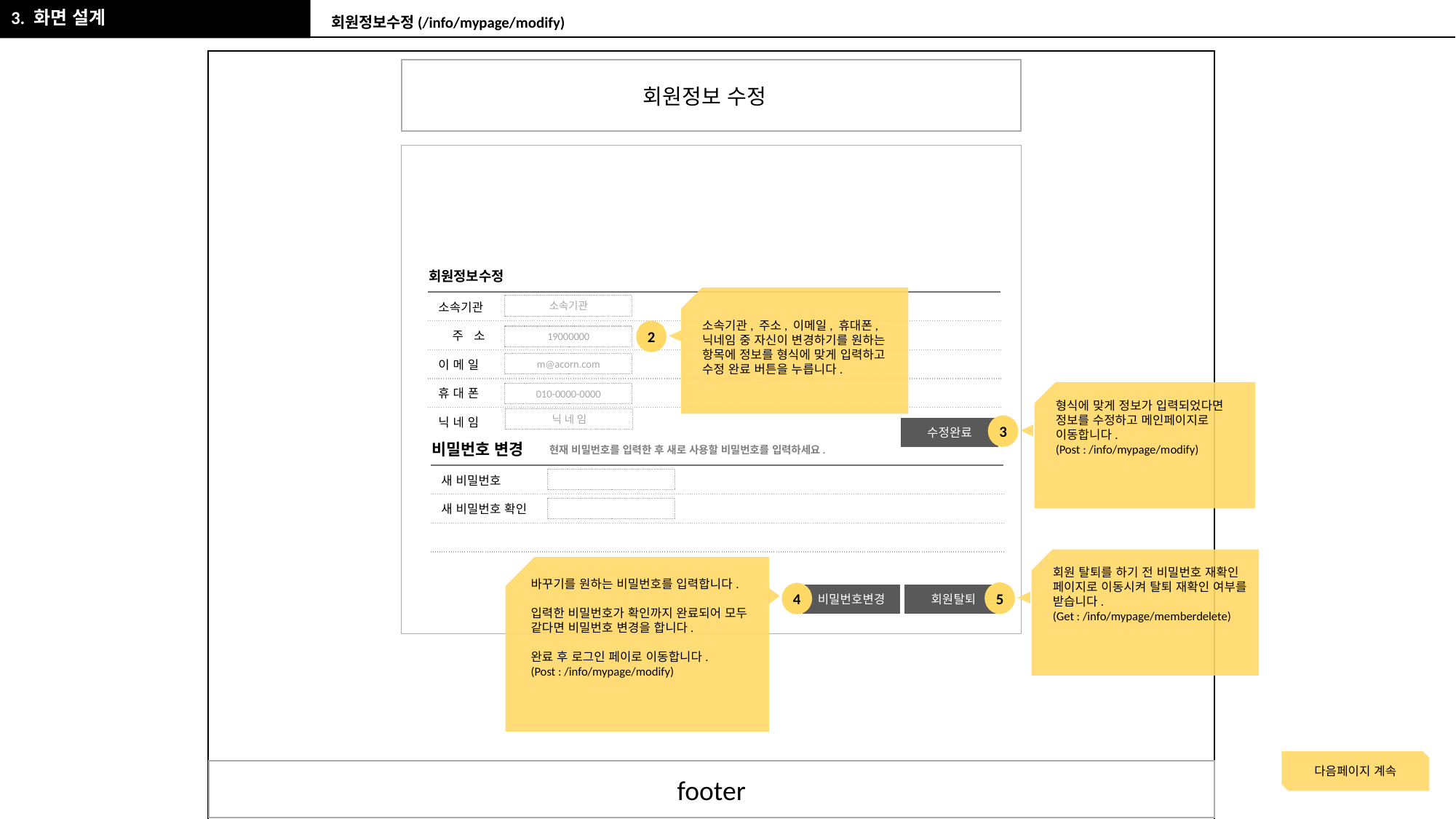

3. 화면 설계
회원정보수정(/info/mypage/modify)

회원정보 수정

회원정보수정

소속기관, 주소, 이메일, 휴대폰, 닉네임 중 자신이 변경하기를 원하는 항목에 정보를 형식에 맞게 입력하고 수정 완료 버튼을 누릅니다.

| 소속기관 |
| --- |
| 주 소 |
| 이 메 일 |
| 휴 대 폰 |
| 닉 네 임 |
소속기관

2
19000000
m@acorn.com
형식에 맞게 정보가 입력되었다면 정보를 수정하고 메인페이지로 이동합니다.
(Post : /info/mypage/modify)

010-0000-0000
닉 네 임

3
수정완료
비밀번호 변경
현재 비밀번호를 입력한 후 새로 사용할 비밀번호를 입력하세요.
| 새 비밀번호 |
| --- |
| 새 비밀번호 확인 |
|  |
|  |

회원 탈퇴를 하기 전 비밀번호 재확인 페이지로 이동시켜 탈퇴 재확인 여부를 받습니다.
(Get : /info/mypage/memberdelete)

바꾸기를 원하는 비밀번호를 입력합니다.

입력한 비밀번호가 확인까지 완료되어 모두 같다면 비밀번호 변경을 합니다.

완료 후 로그인 페이로 이동합니다.
(Post : /info/mypage/modify)

5

4
회원탈퇴
비밀번호변경
다음페이지 계속
footer